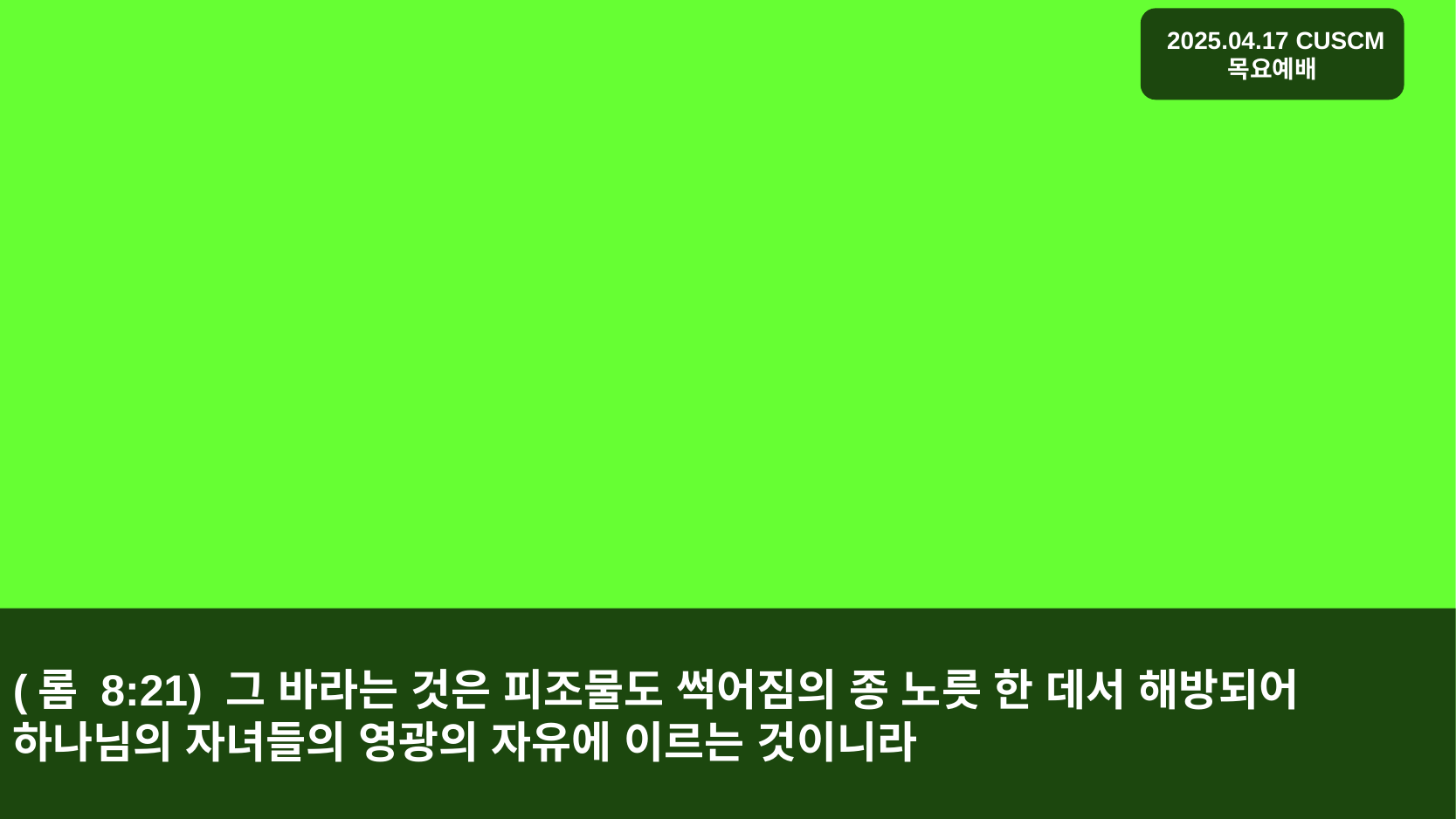

# (롬 8:21) 그 바라는 것은 피조물도 썩어짐의 종 노릇 한 데서 해방되어 하나님의 자녀들의 영광의 자유에 이르는 것이니라